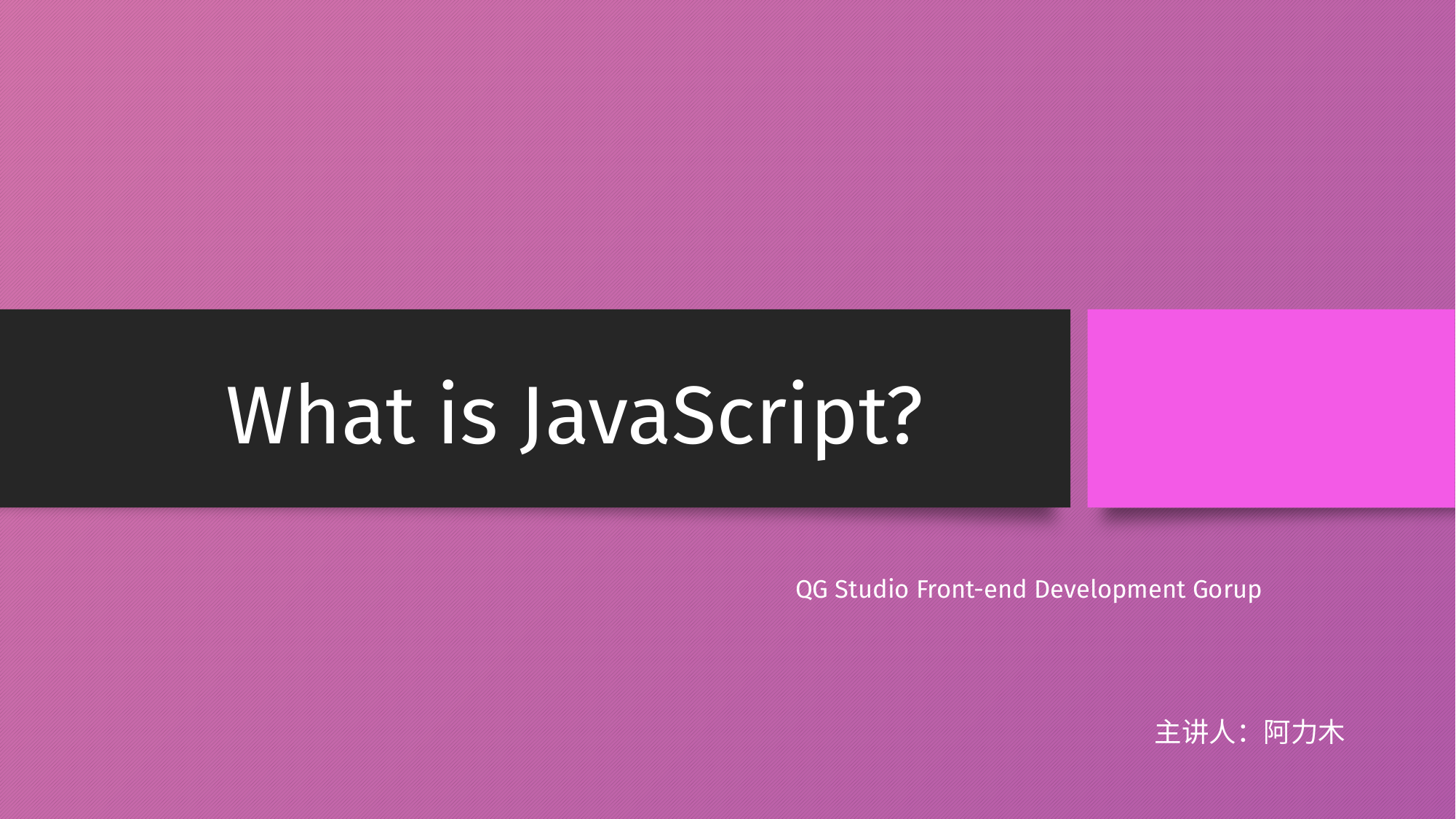

# What is JavaScript?
QG Studio Front-end Development Gorup
主讲人：阿力木